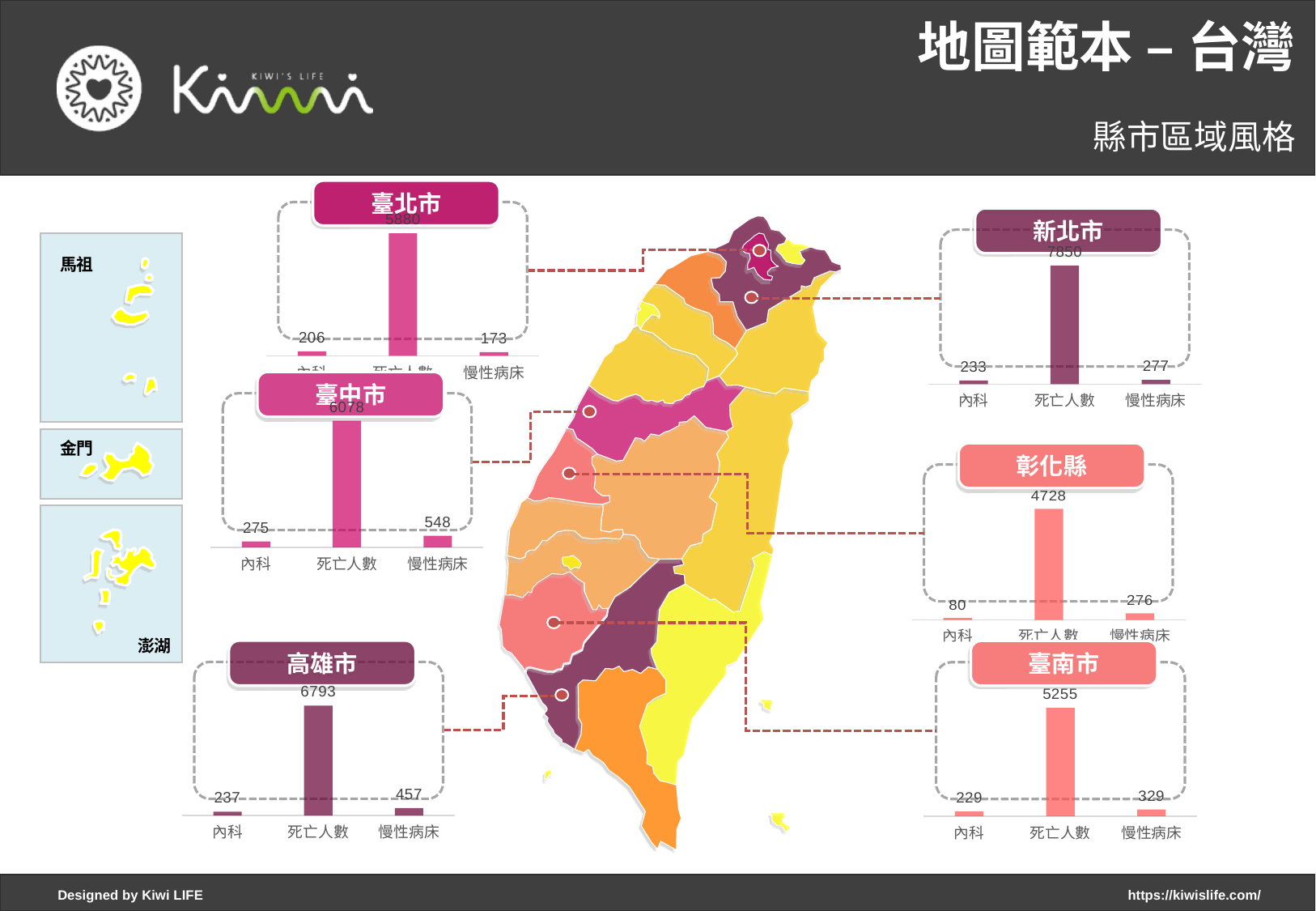

# 地圖範本 – 台灣
縣市區域風格
臺北市

### Chart

| Category | 臺 北 市 |
|---|---|
| 內科 | 206.0 |
| 死亡人數 | 5880.0 |
| 慢性病床 | 173.0 |
新北市

### Chart

| Category | 新 北 市 |
|---|---|
| 內科 | 233.0 |
| 死亡人數 | 7850.0 |
| 慢性病床 | 277.0 |
馬祖

臺中市

### Chart

| Category | 臺 中 市 |
|---|---|
| 內科 | 275.0 |
| 死亡人數 | 6078.0 |
| 慢性病床 | 548.0 |

金門

彰化縣

### Chart

| Category | 彰 化 縣 |
|---|---|
| 內科 | 80.0 |
| 死亡人數 | 4728.0 |
| 慢性病床 | 276.0 |

臺南市

澎湖
高雄市

### Chart

| Category | 高 雄 市 |
|---|---|
| 內科 | 237.0 |
| 死亡人數 | 6793.0 |
| 慢性病床 | 457.0 |

### Chart

| Category | 臺 南 市 |
|---|---|
| 內科 | 229.0 |
| 死亡人數 | 5255.0 |
| 慢性病床 | 329.0 |